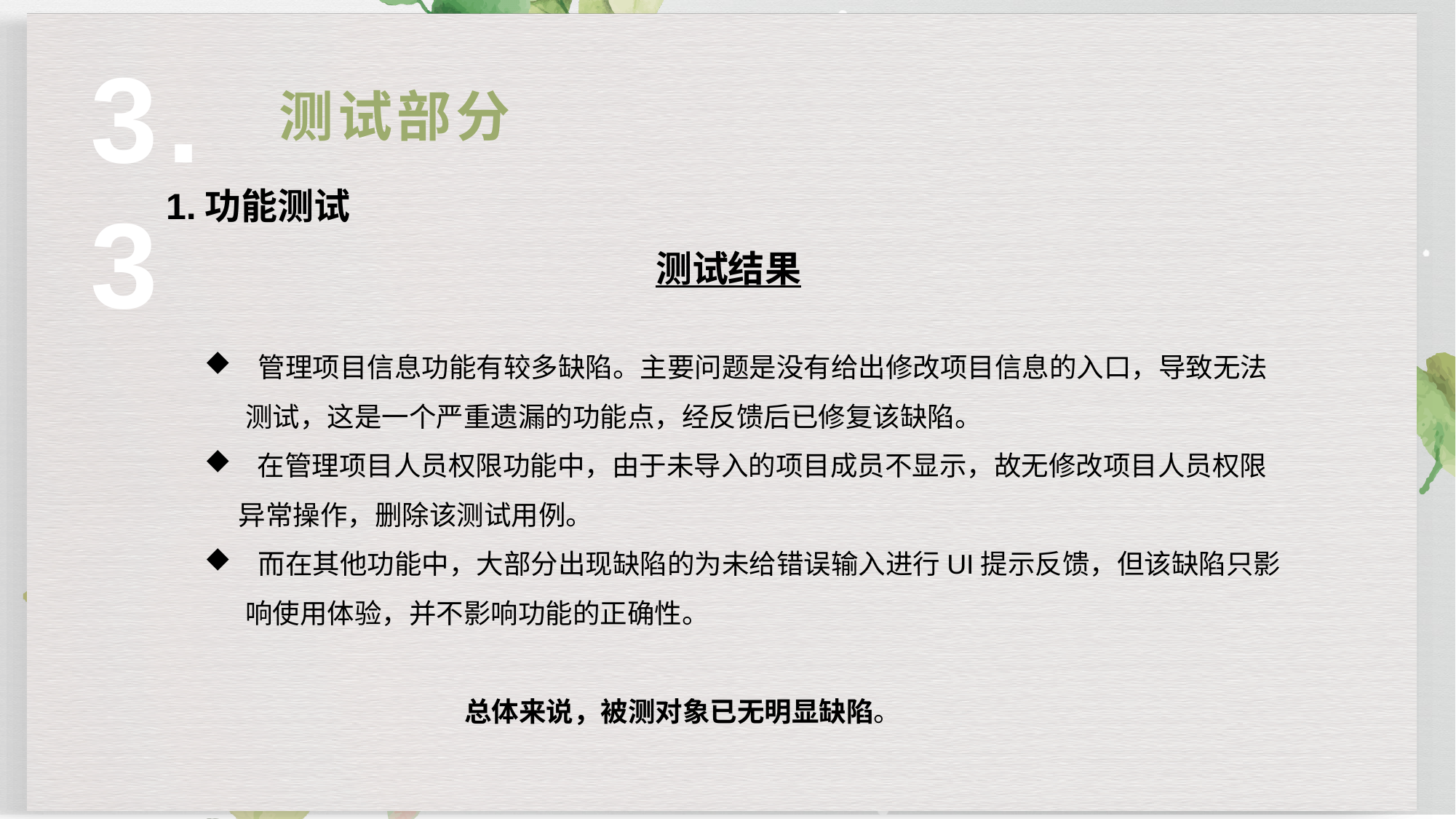

3.3
测试部分
# 1.功能测试
测试结果
 管理项目信息功能有较多缺陷。主要问题是没有给出修改项目信息的入口，导致无法测试，这是一个严重遗漏的功能点，经反馈后已修复该缺陷。
  在管理项目人员权限功能中，由于未导入的项目成员不显示，故无修改项目人员权限异常操作，删除该测试用例。
 而在其他功能中，大部分出现缺陷的为未给错误输入进行UI提示反馈，但该缺陷只影响使用体验，并不影响功能的正确性。

                                         总体来说，被测对象已无明显缺陷。